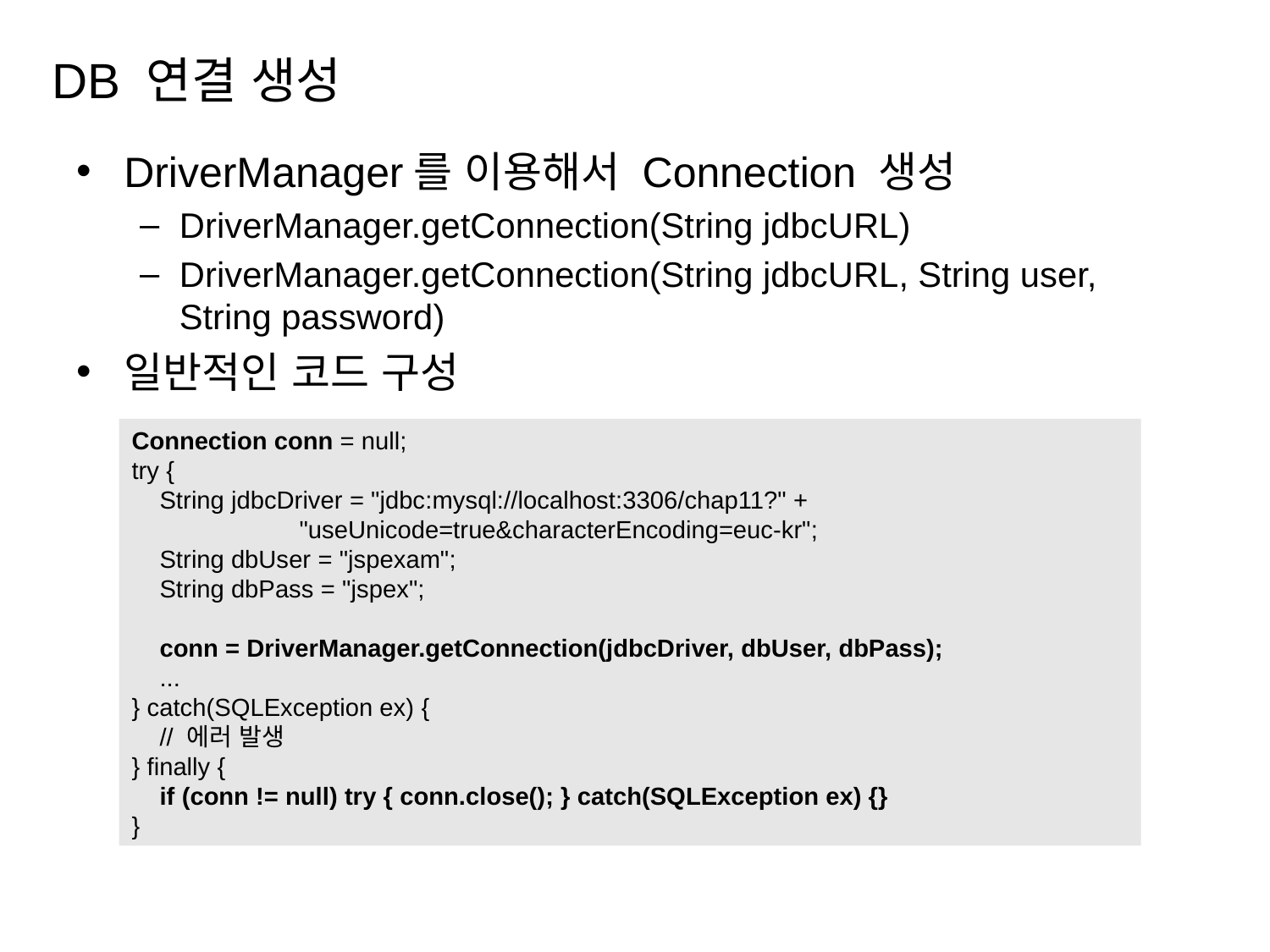

# DB 연결 생성
DriverManager를 이용해서 Connection 생성
DriverManager.getConnection(String jdbcURL)
DriverManager.getConnection(String jdbcURL, String user, String password)
일반적인 코드 구성
Connection conn = null;
try {
    String jdbcDriver = "jdbc:mysql://localhost:3306/chap11?" +
                        "useUnicode=true&characterEncoding=euc-kr";
    String dbUser = "jspexam";
    String dbPass = "jspex";

    conn = DriverManager.getConnection(jdbcDriver, dbUser, dbPass);
    ...
} catch(SQLException ex) {
    // 에러 발생
} finally {
    if (conn != null) try { conn.close(); } catch(SQLException ex) {}
}